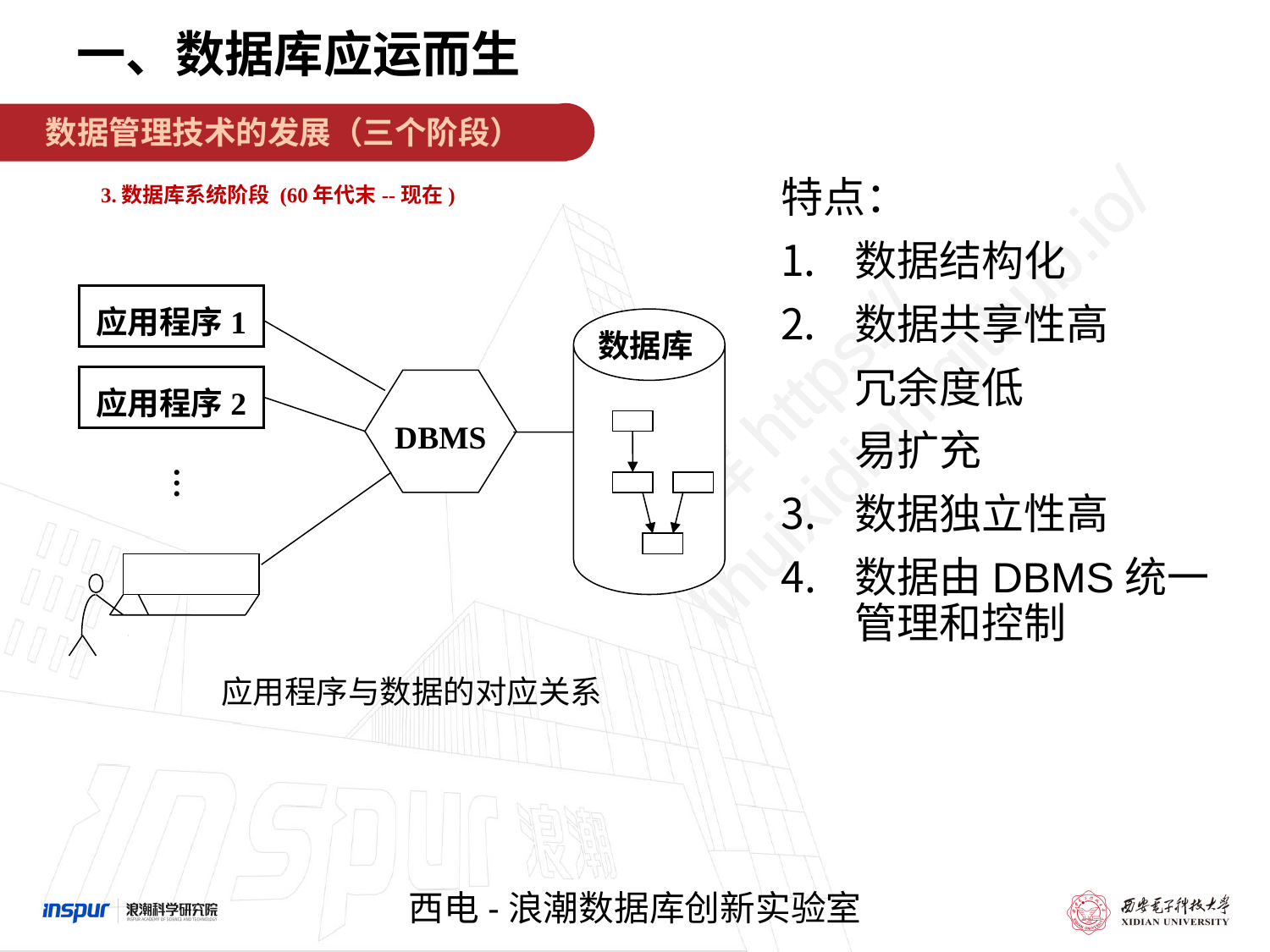

一、数据库应运而生

数据管理技术的发展（三个阶段）
3.数据库系统阶段 (60年代末--现在)
特点：
数据结构化
数据共享性高
	冗余度低
	易扩充
数据独立性高
数据由DBMS统一管理和控制

应用程序1

数据库
应用程序2
DBMS

…

应用程序与数据的对应关系